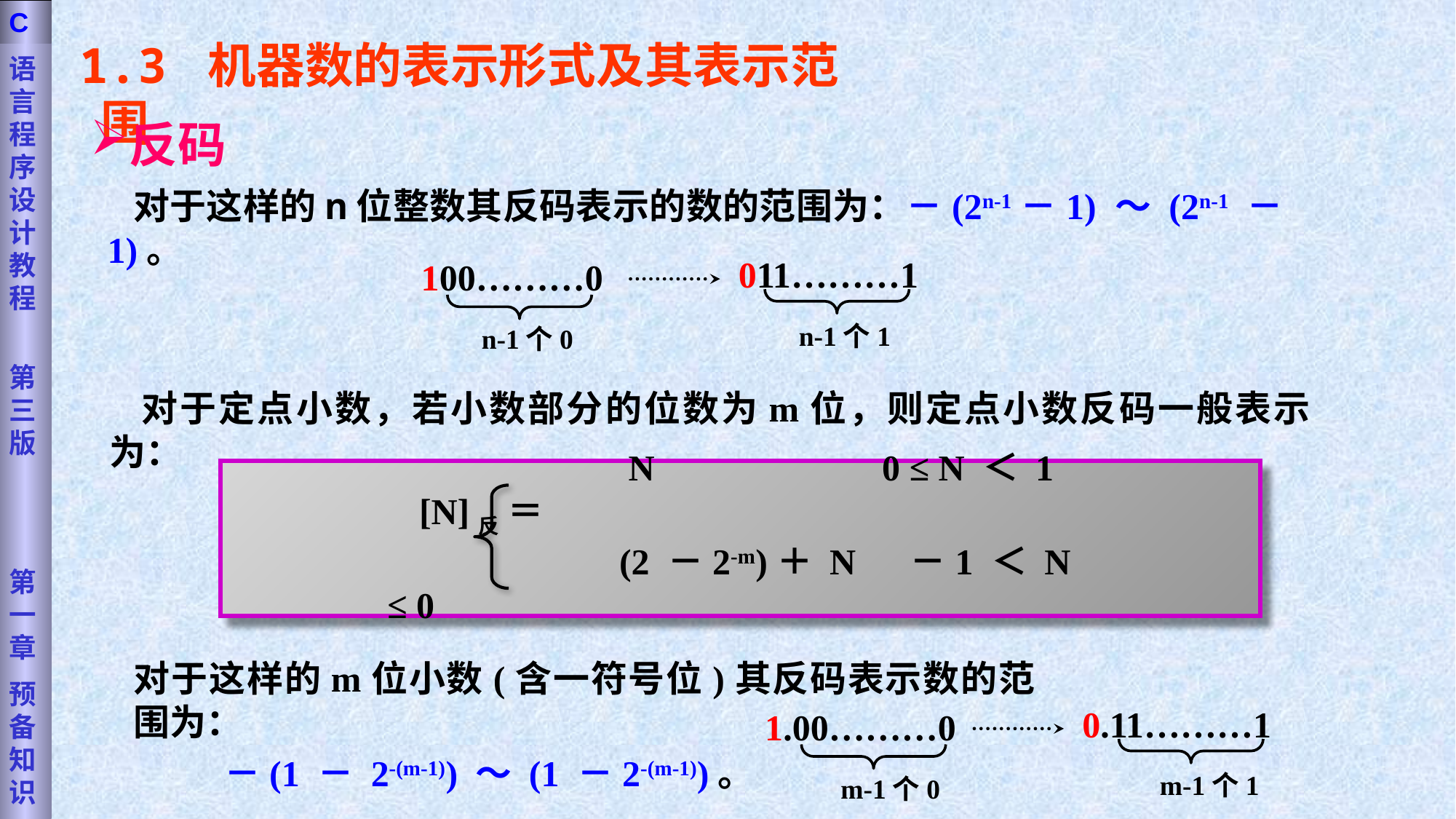

语言程序设计教程
第三版

第一章
预备知识
C
1.3 机器数的表示形式及其表示范围
反码

  对于这样的n位整数其反码表示的数的范围为：－(2n-1－1) ～ (2n-1 －1)。

011………1
n-1个1

100………0
n-1个0

  对于定点小数，若小数部分的位数为m位，则定点小数反码一般表示为：

                       N                         0 ≤ N ＜ 1
[N]反 ＝
                      (2 －2-m)＋ N     －1 ＜ N ≤ 0

对于这样的m位小数(含一符号位)其反码表示数的范围为：
          －(1 － 2-(m-1)) ～ (1 －2-(m-1))。

0.11………1
1.00………0

m-1个1
m-1个0